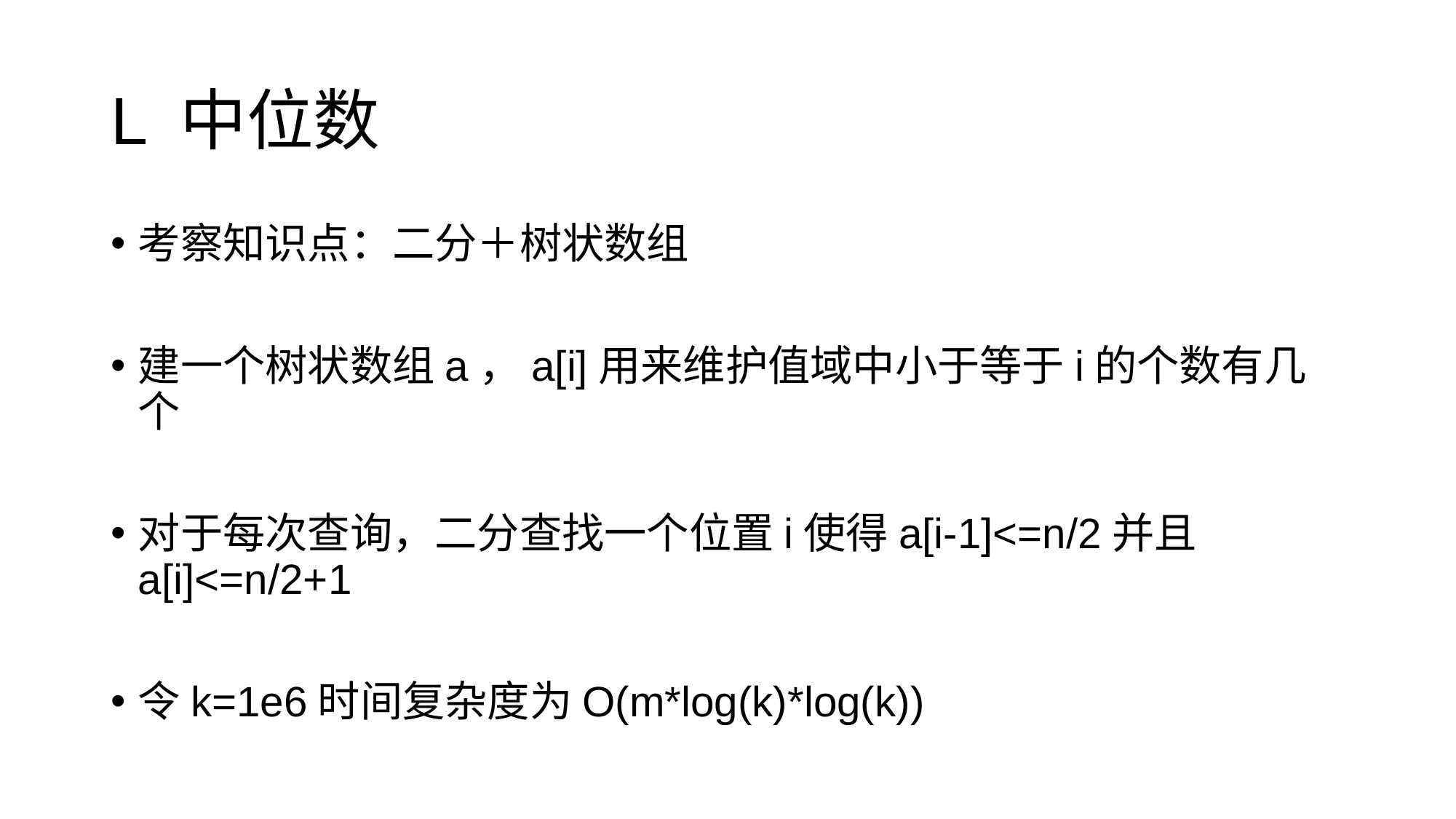

# L 中位数
考察知识点：二分＋树状数组

建一个树状数组a，a[i]用来维护值域中小于等于i的个数有几个

对于每次查询，二分查找一个位置i使得a[i-1]<=n/2并且a[i]<=n/2+1

令k=1e6时间复杂度为O(m*log(k)*log(k))